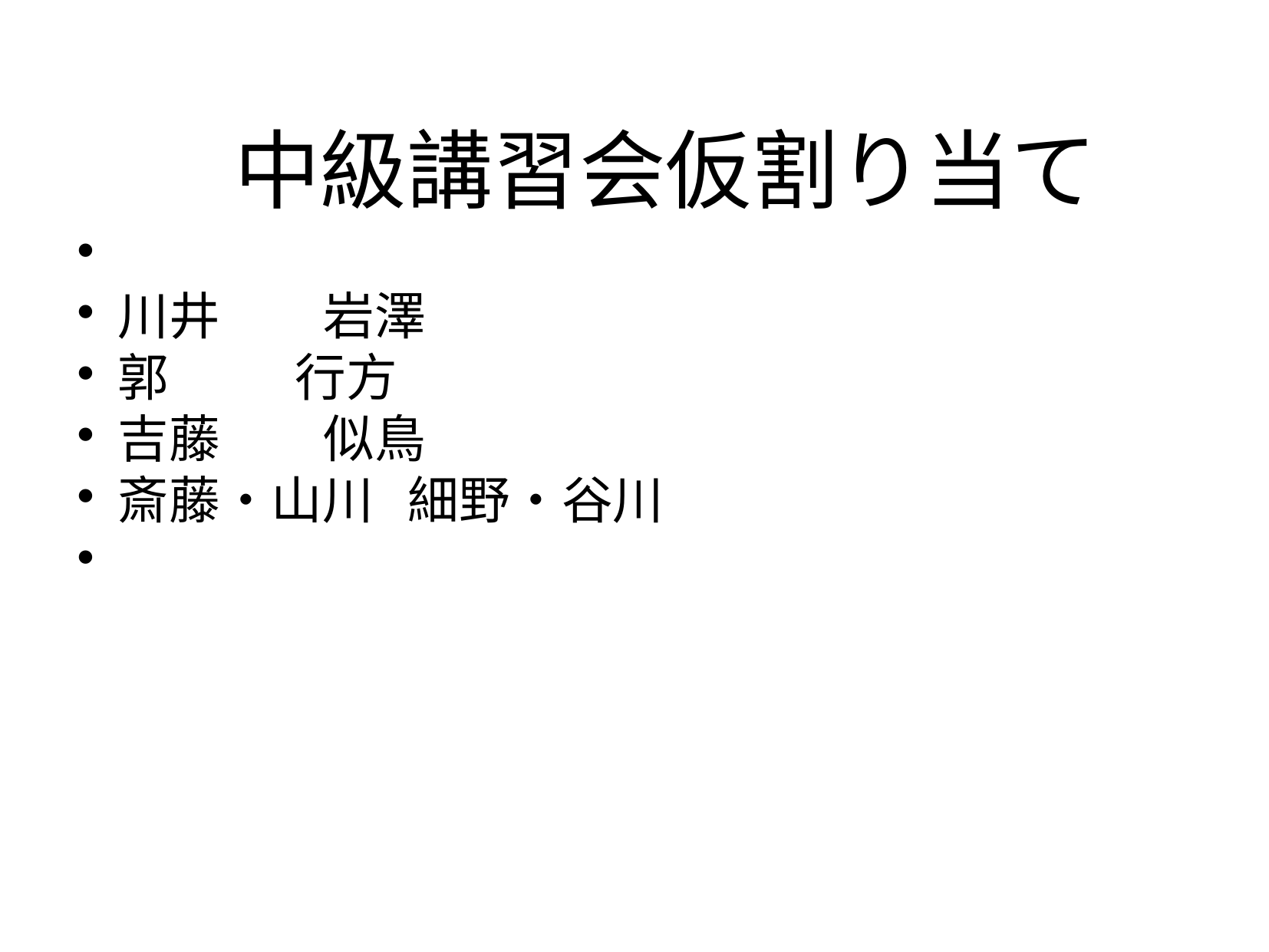

中級講習会仮割り当て

川井         岩澤
郭           行方
吉藤         似鳥
斎藤・山川   細野・谷川